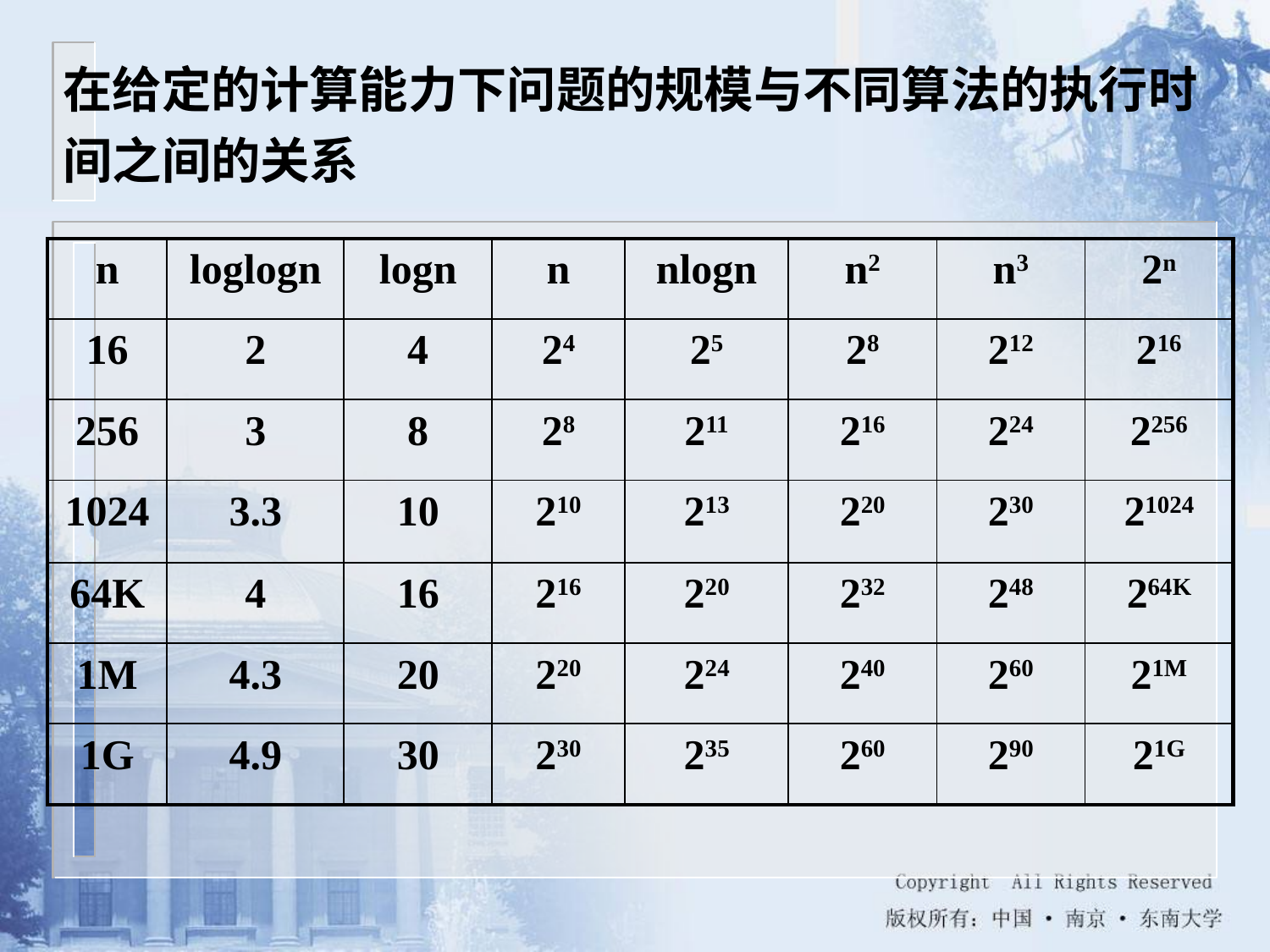

在给定的计算能力下问题的规模与不同算法的执行时间之间的关系
| n | loglogn | logn | n | nlogn | n2 | n3 | 2n |
| --- | --- | --- | --- | --- | --- | --- | --- |
| 16 | 2 | 4 | 24 | 25 | 28 | 212 | 216 |
| 256 | 3 | 8 | 28 | 211 | 216 | 224 | 2256 |
| 1024 | 3.3 | 10 | 210 | 213 | 220 | 230 | 21024 |
| 64K | 4 | 16 | 216 | 220 | 232 | 248 | 264K |
| 1M | 4.3 | 20 | 220 | 224 | 240 | 260 | 21M |
| 1G | 4.9 | 30 | 230 | 235 | 260 | 290 | 21G |